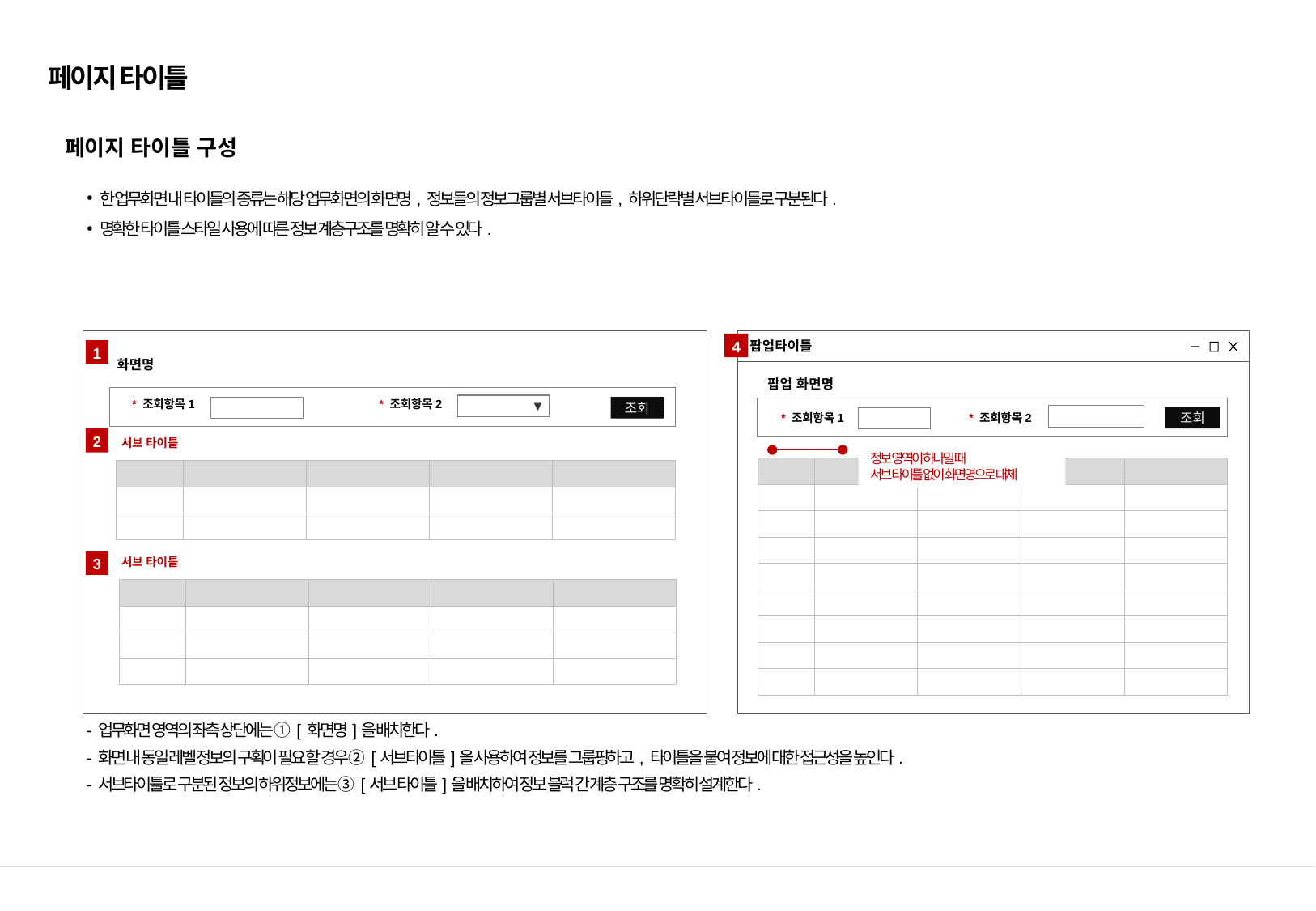

# 페이지 타이틀
페이지 타이틀 구성
한 업무화면 내 타이틀의 종류는 해당 업무화면의 화면명, 정보들의 정보그룹별 서브타이틀, 하위단락별 서브타이틀로 구분된다.
명확한 타이틀 스타일 사용에 따른 정보 계층구조를 명확히 알 수 있다.

팝업타이틀
4
1

화면명

팝업 화면명
 ▼

* 조회항목1
* 조회항목2
조회

조회

* 조회항목1
* 조회항목2
2
서브 타이틀
정보 영역이 하나일 때
서브 타이틀 없이 화면명으로 대체
|  |  |  |  |  |
| --- | --- | --- | --- | --- |
|  |  |  |  |  |
|  |  |  |  |  |
|  |  |  |  |  |
|  |  |  |  |  |
|  |  |  |  |  |
|  |  |  |  |  |
|  |  |  |  |  |
|  |  |  |  |  |
|  |  |  |  |  |
| --- | --- | --- | --- | --- |
|  |  |  |  |  |
|  |  |  |  |  |
서브 타이틀
3
|  |  |  |  |  |
| --- | --- | --- | --- | --- |
|  |  |  |  |  |
|  |  |  |  |  |
|  |  |  |  |  |
- 업무화면 영역의 좌측 상단에는 ① [ 화면명]을 배치한다.
- 화면 내 동일 레벨 정보의 구획이 필요 할 경우 ② [서브타이틀]을 사용하여 정보를 그룹핑하고, 타이틀을 붙여 정보에 대한 접근성을 높인다.
- 서브타이틀로 구분된 정보의 하위정보에는 ③ [서브 타이틀]을 배치하여 정보 블럭 간 계층 구조를 명확히 설계한다.